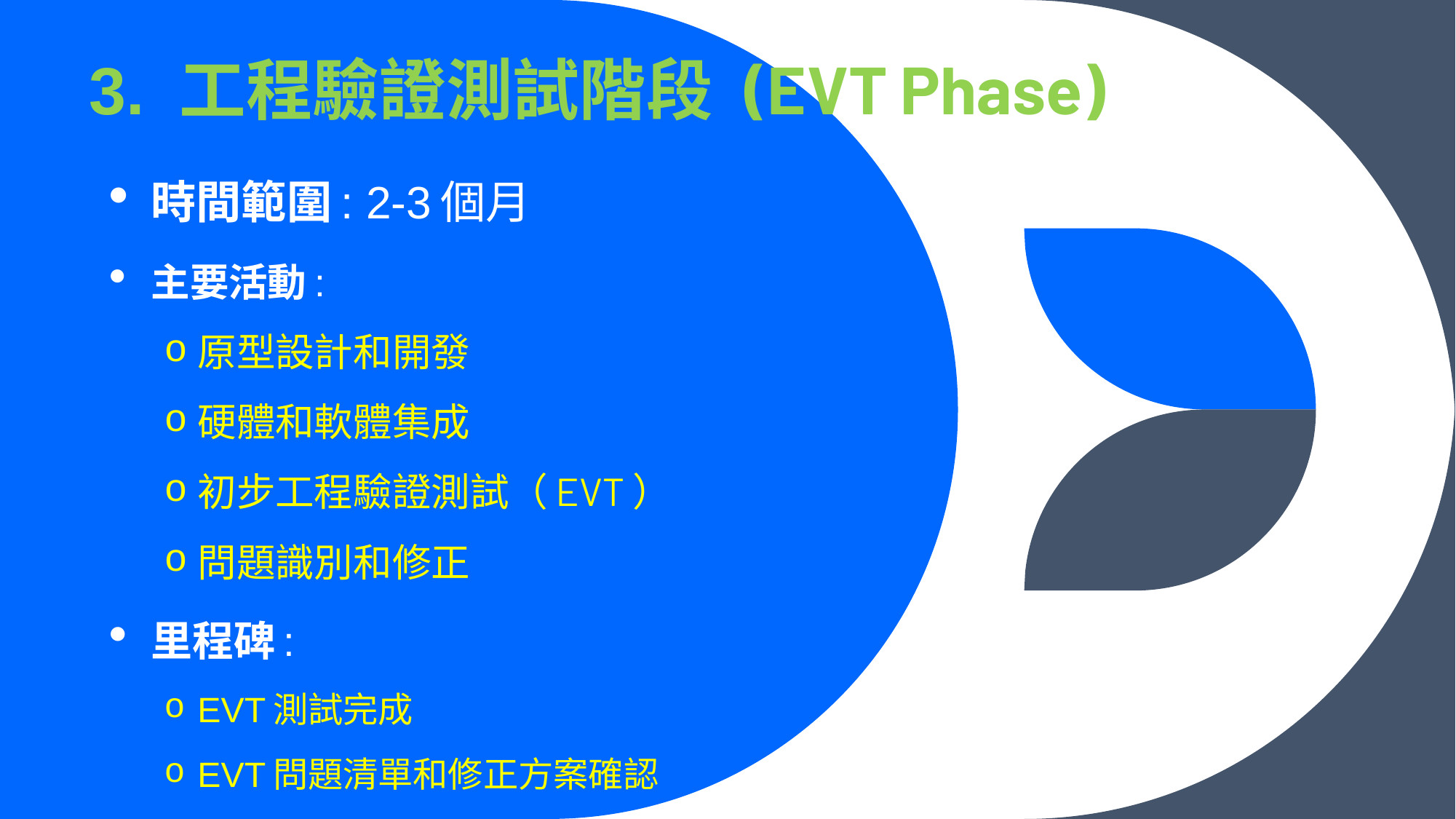

# 3. 工程驗證測試階段 (EVT Phase)
時間範圍: 2-3個月
主要活動:
原型設計和開發
硬體和軟體集成
初步工程驗證測試（EVT）
問題識別和修正
里程碑:
EVT測試完成
EVT問題清單和修正方案確認